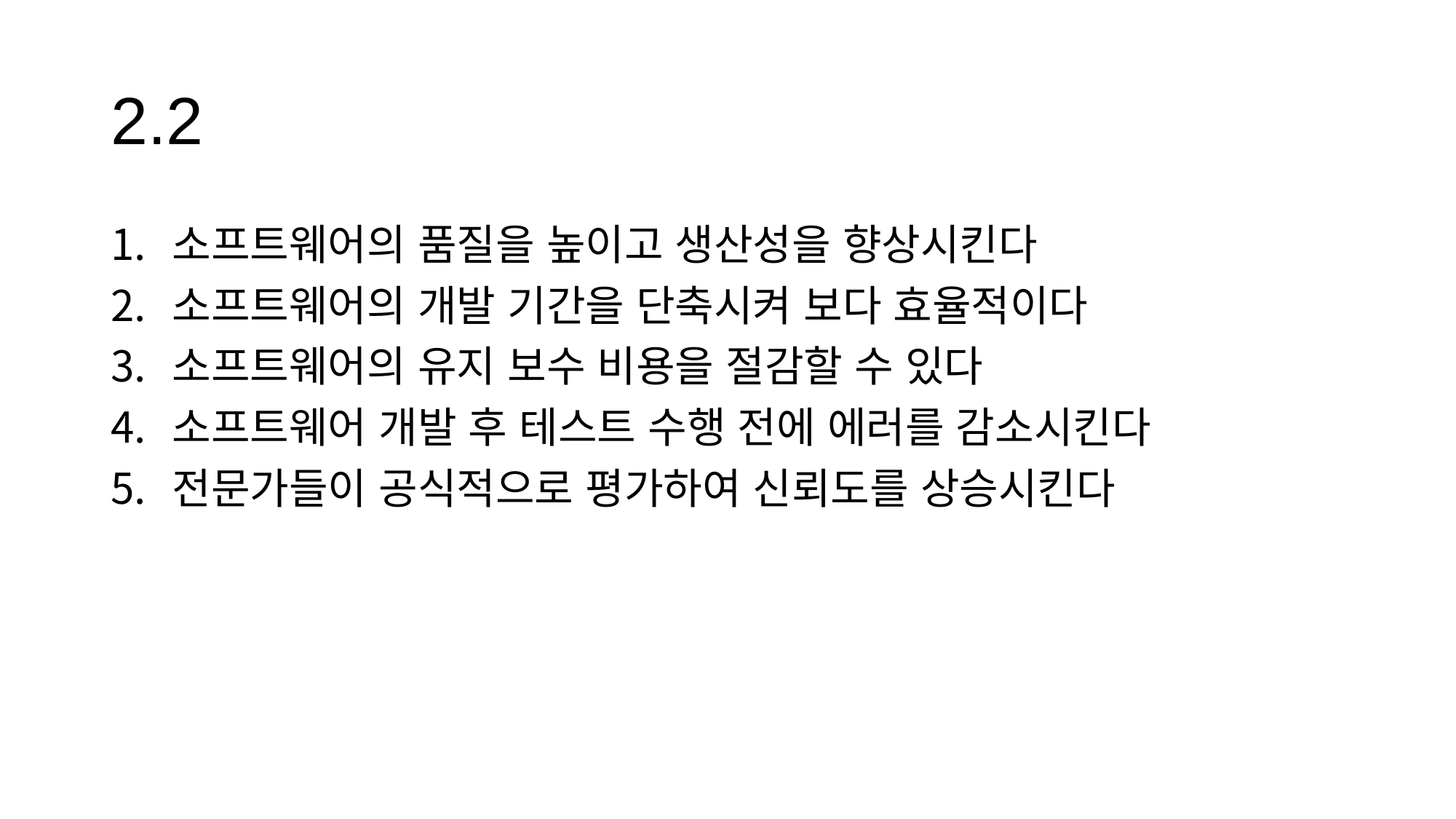

# 2.2
소프트웨어의 품질을 높이고 생산성을 향상시킨다
소프트웨어의 개발 기간을 단축시켜 보다 효율적이다
소프트웨어의 유지 보수 비용을 절감할 수 있다
소프트웨어 개발 후 테스트 수행 전에 에러를 감소시킨다
전문가들이 공식적으로 평가하여 신뢰도를 상승시킨다